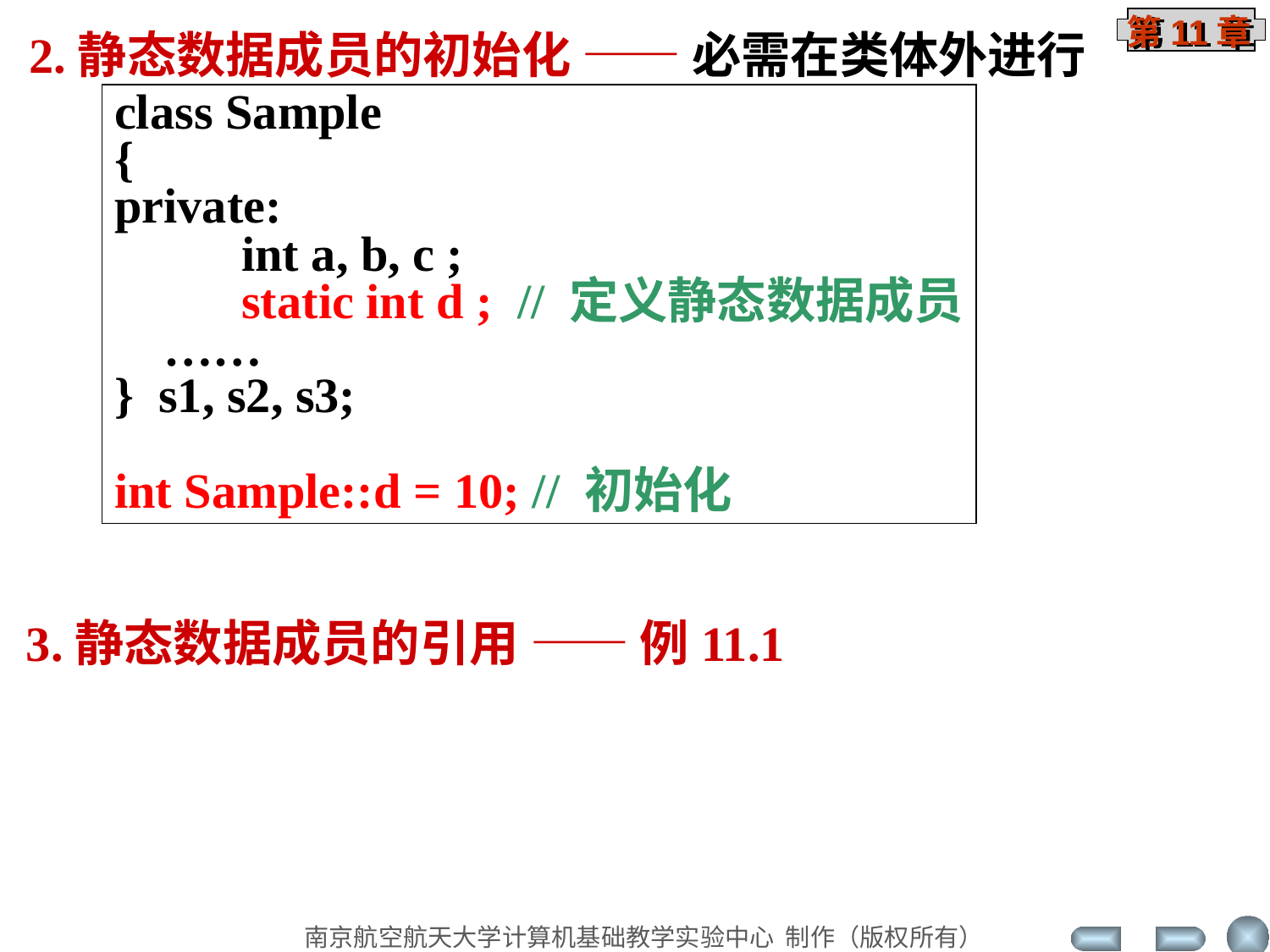

2.静态数据成员的初始化 —— 必需在类体外进行
class Sample
{
private:
	int a, b, c ;
	static int d ;  // 定义静态数据成员
    ……
}  s1, s2, s3;

int Sample::d = 10; // 初始化
3.静态数据成员的引用 —— 例11.1